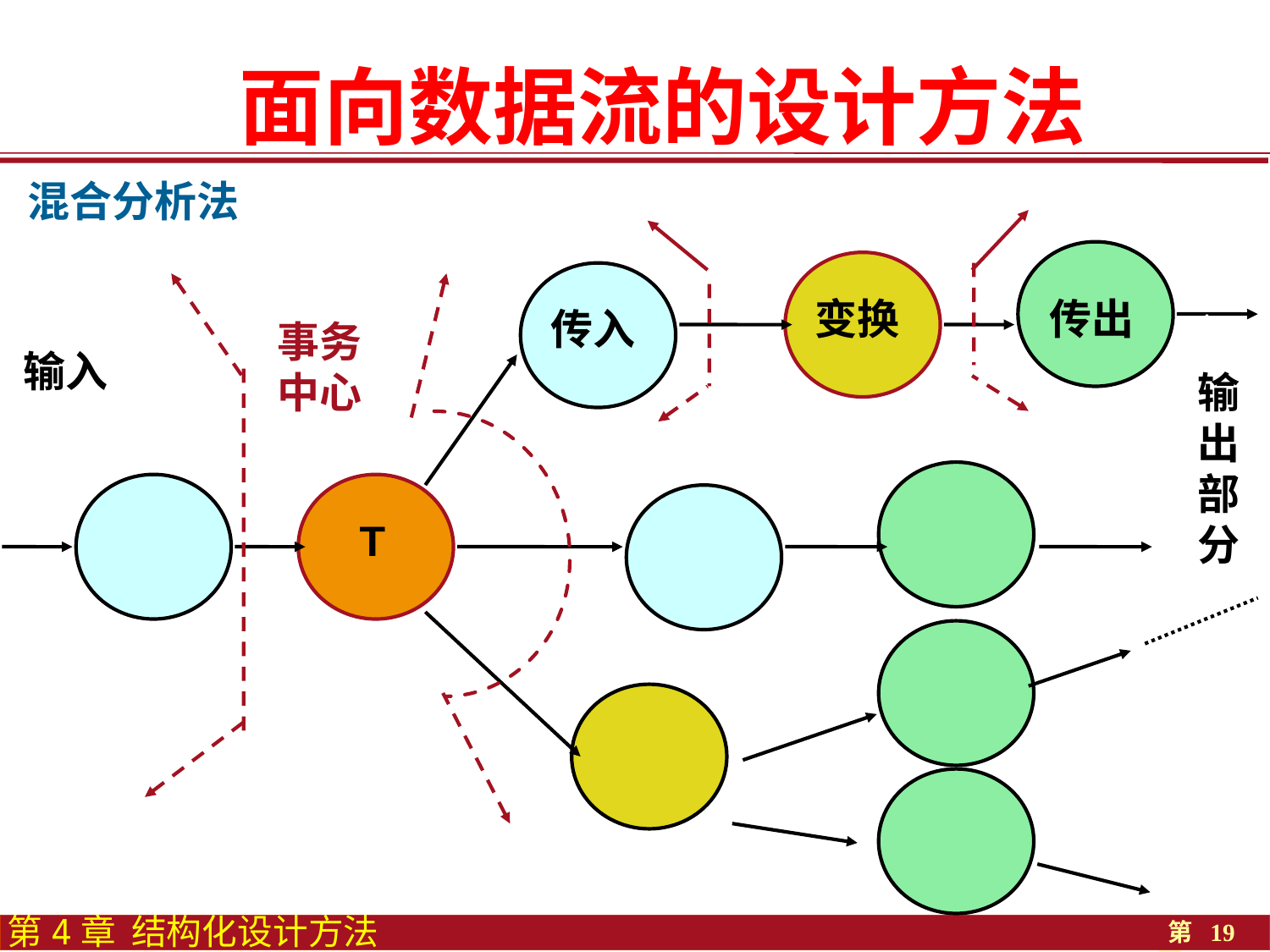

面向数据流的设计方法
# 混合分析法

变换
传出
传入

事务
中心

输入

输出
部
分

T